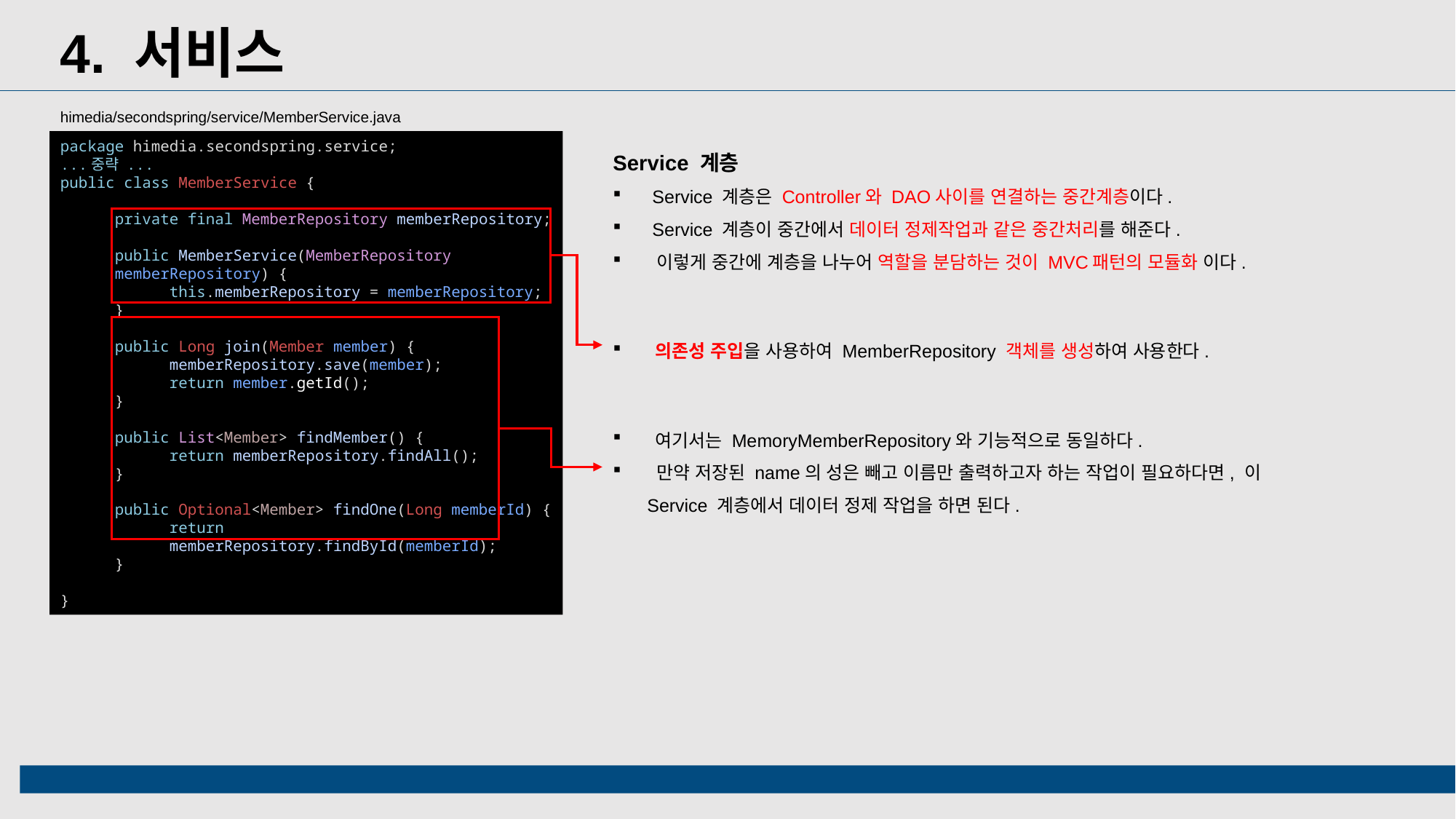

4. 서비스
himedia/secondspring/service/MemberService.java
package himedia.secondspring.service;
...중략 ...
public class MemberService {

private final MemberRepository memberRepository;

public MemberService(MemberRepository memberRepository) {
this.memberRepository = memberRepository;
}

public Long join(Member member) {
memberRepository.save(member);
return member.getId();
}

public List<Member> findMember() {
return memberRepository.findAll();
}

public Optional<Member> findOne(Long memberId) {
return memberRepository.findById(memberId);
}

}
Service 계층
 Service 계층은 Controller와 DAO사이를 연결하는 중간계층이다.
 Service 계층이 중간에서 데이터 정제작업과 같은 중간처리를 해준다.
 이렇게 중간에 계층을 나누어 역할을 분담하는 것이 MVC패턴의 모듈화 이다.

 의존성 주입을 사용하여 MemberRepository 객체를 생성하여 사용한다.
 여기서는 MemoryMemberRepository와 기능적으로 동일하다.
 만약 저장된 name의 성은 빼고 이름만 출력하고자 하는 작업이 필요하다면, 이 Service 계층에서 데이터 정제 작업을 하면 된다.